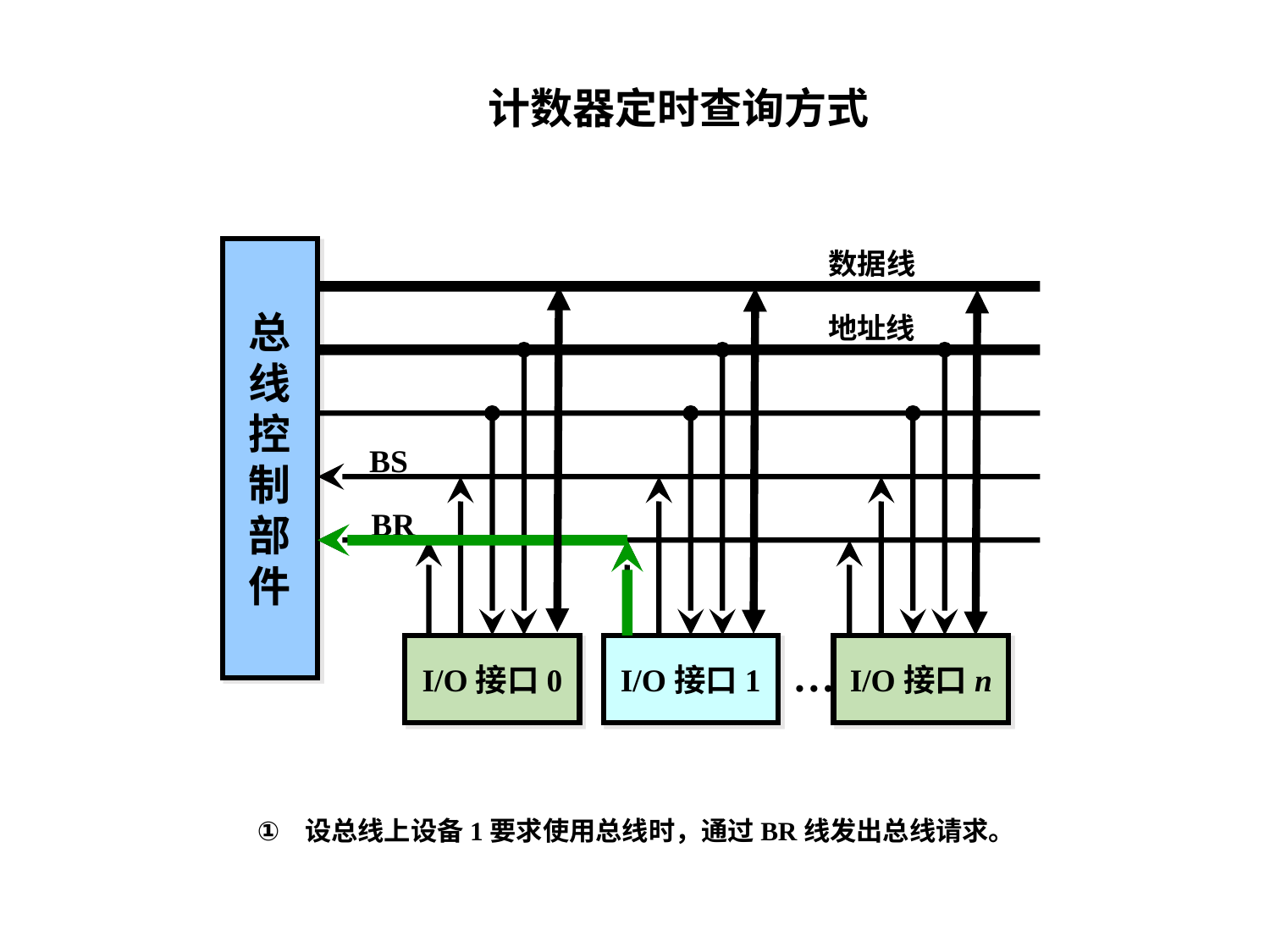

计数器定时查询方式
总
线
控
制
部
件
数据线

地址线

BS

BR

I/O接口0
I/O接口1
I/O接口n
…

设总线上设备1要求使用总线时，通过BR线发出总线请求。